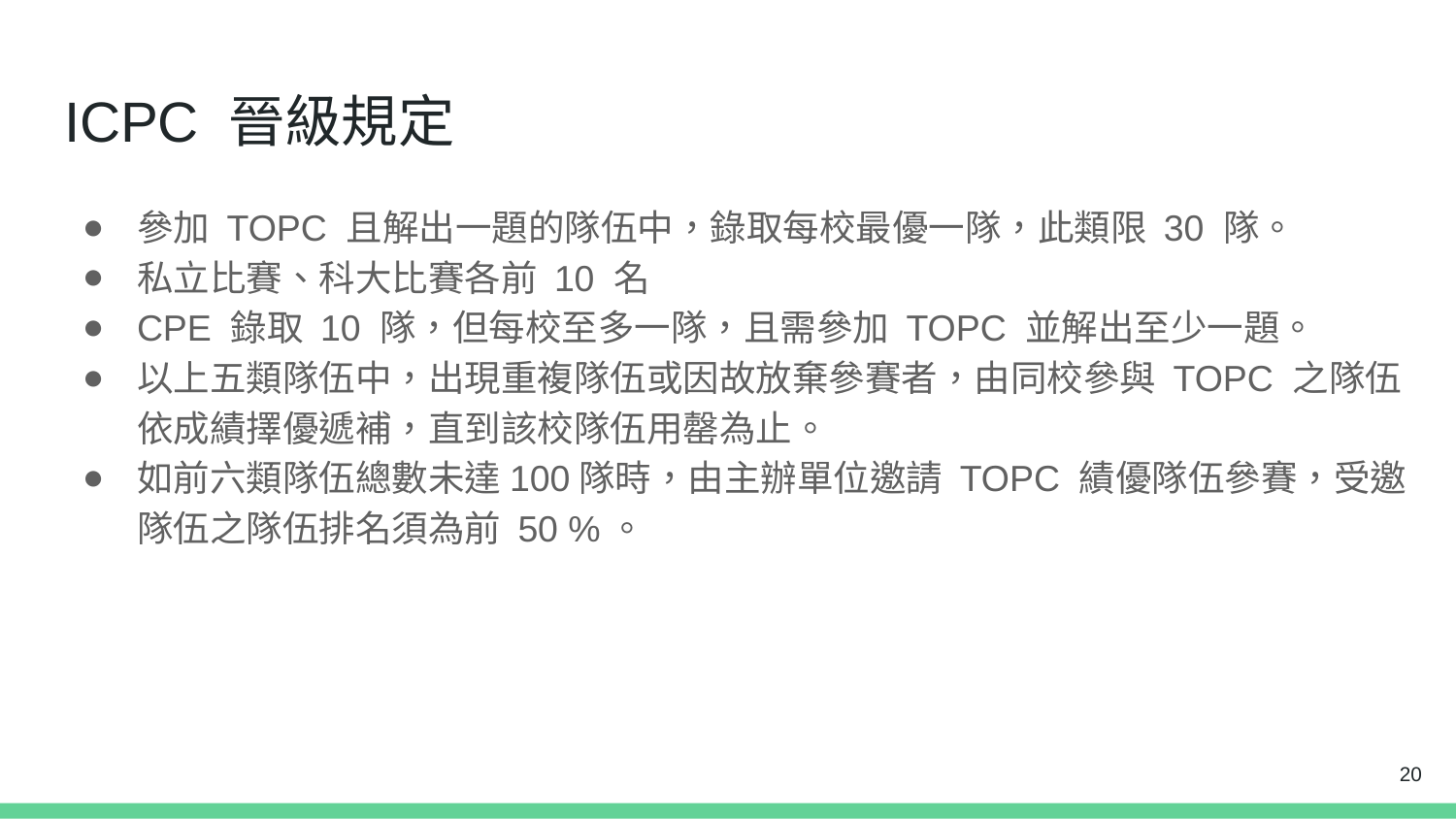

# ICPC 晉級規定
參加 TOPC 且解出一題的隊伍中，錄取每校最優一隊，此類限 30 隊。
私立比賽、科大比賽各前 10 名
CPE 錄取 10 隊，但每校至多一隊，且需參加 TOPC 並解出至少一題。
以上五類隊伍中，出現重複隊伍或因故放棄參賽者，由同校參與 TOPC 之隊伍依成績擇優遞補，直到該校隊伍用罄為止。
如前六類隊伍總數未達100隊時，由主辦單位邀請 TOPC 績優隊伍參賽，受邀隊伍之隊伍排名須為前 50 %。

20